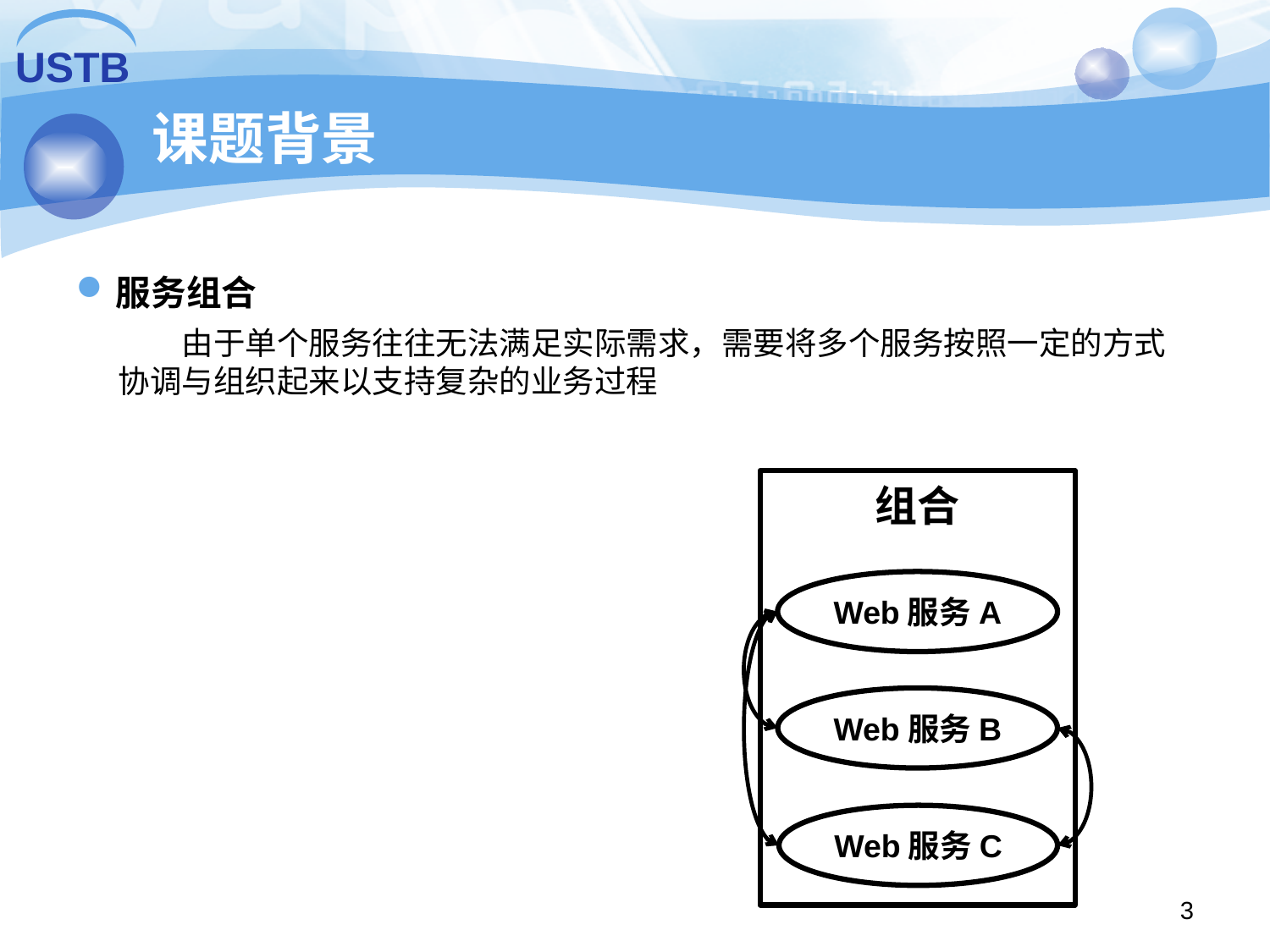

USTB
# 课题背景

服务组合
由于单个服务往往无法满足实际需求，需要将多个服务按照一定的方式协调与组织起来以支持复杂的业务过程

组合
Web服务A
Web服务B
Web服务C
3